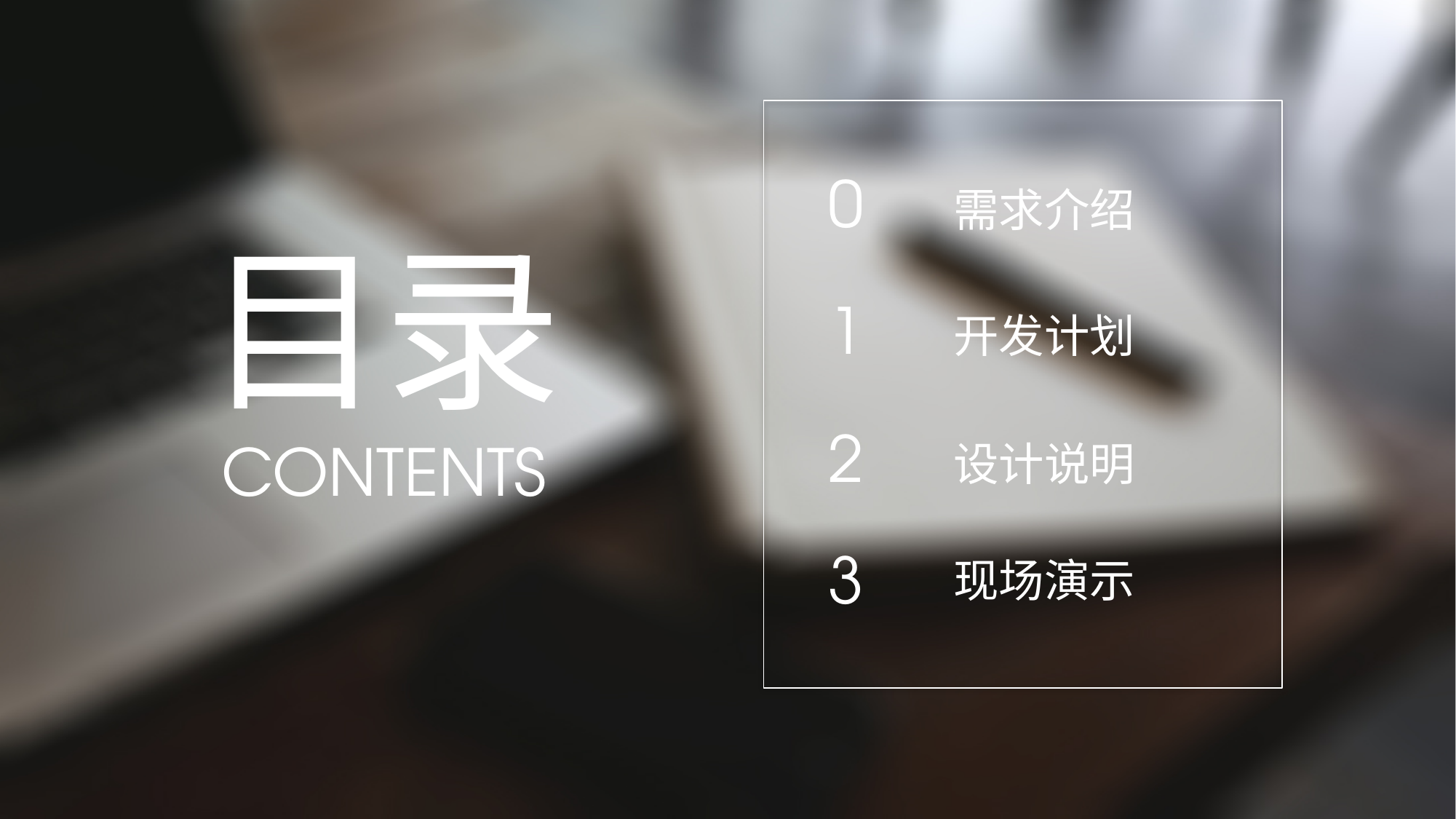

0
需求介绍
目录
CONTENTS
1
开发计划
设计说明
2
现场演示
3